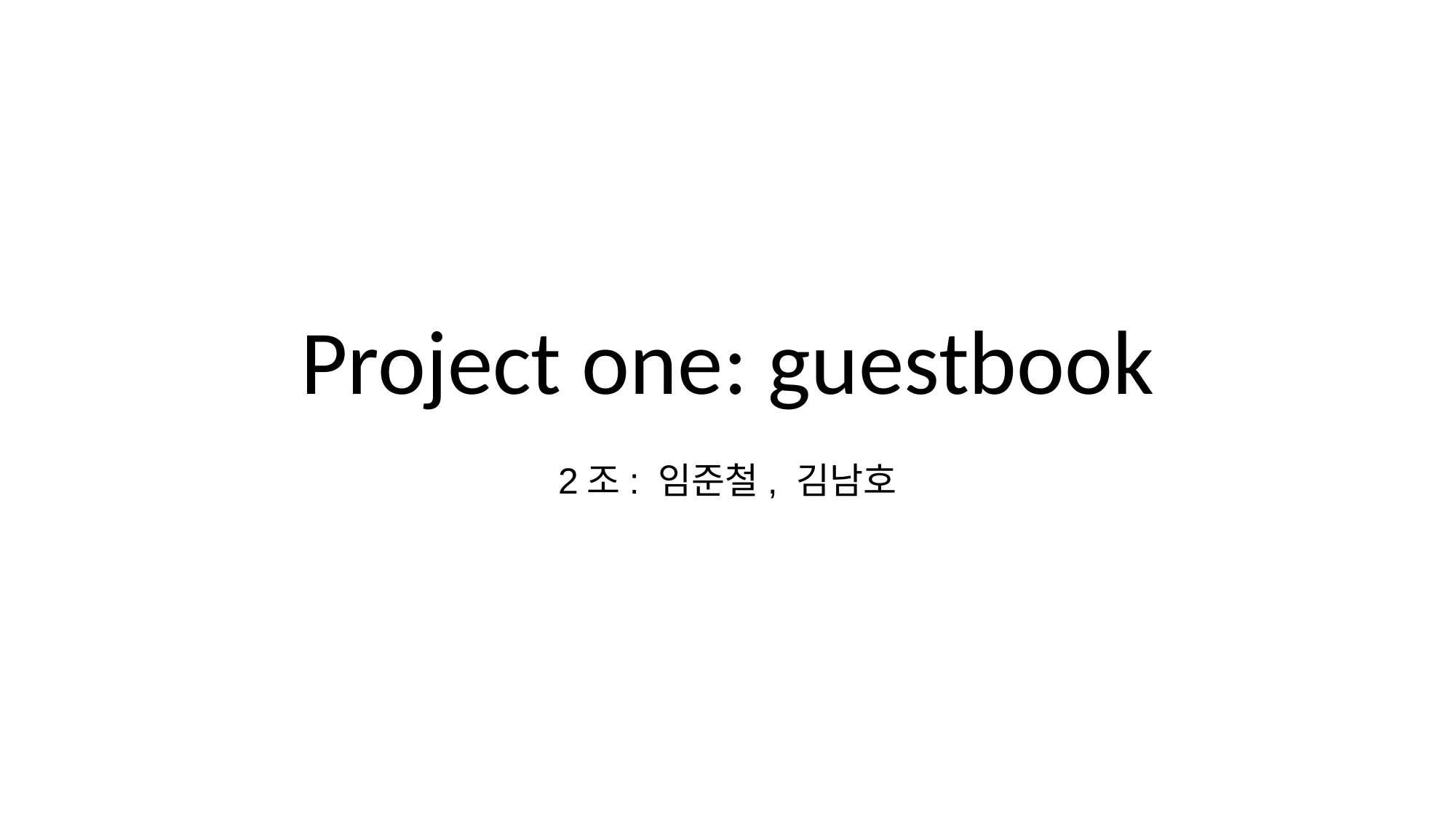

# Project one: guestbook
2조: 임준철, 김남호